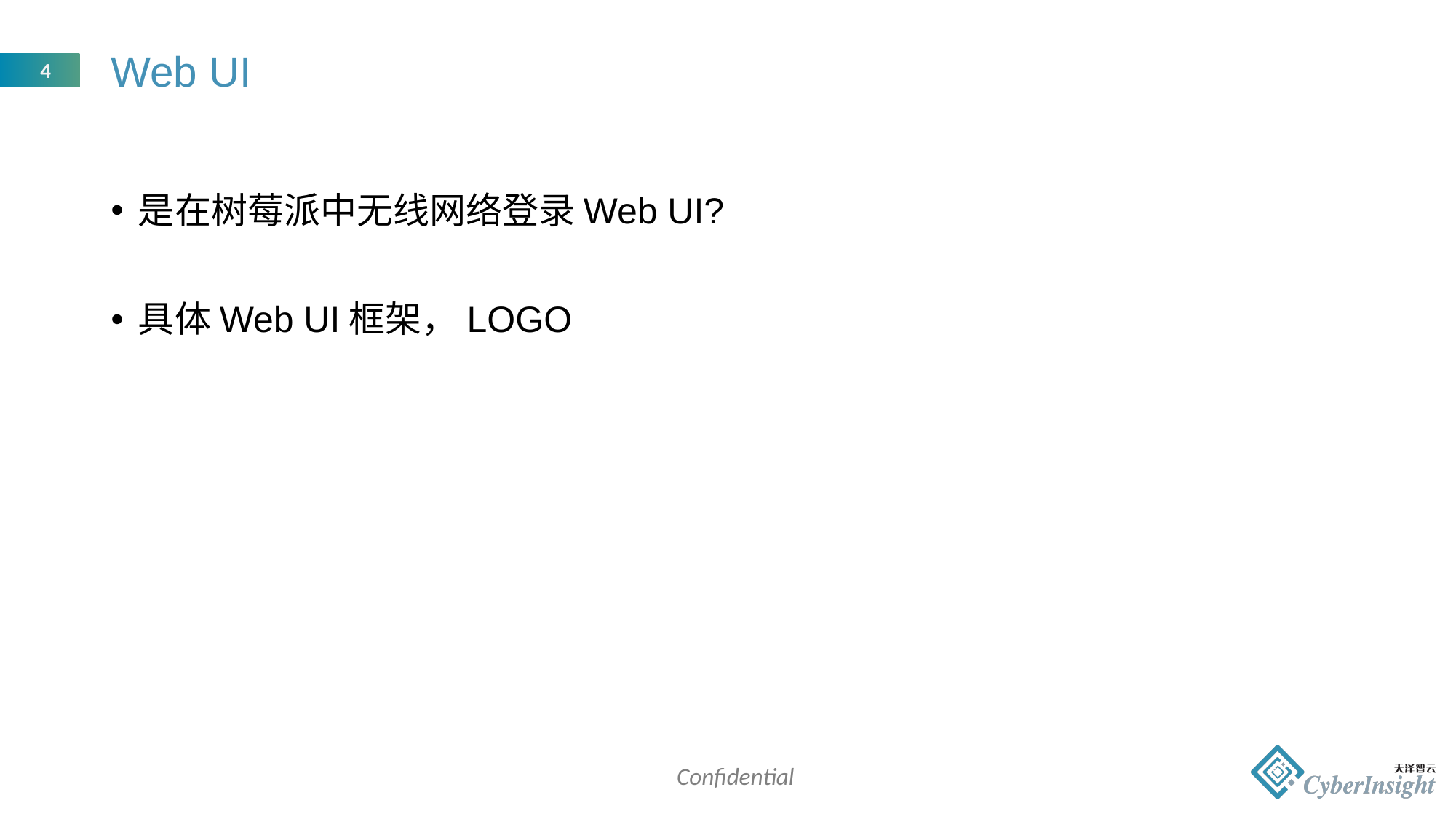

# Web UI
是在树莓派中无线网络登录Web UI?

具体Web UI框架，LOGO